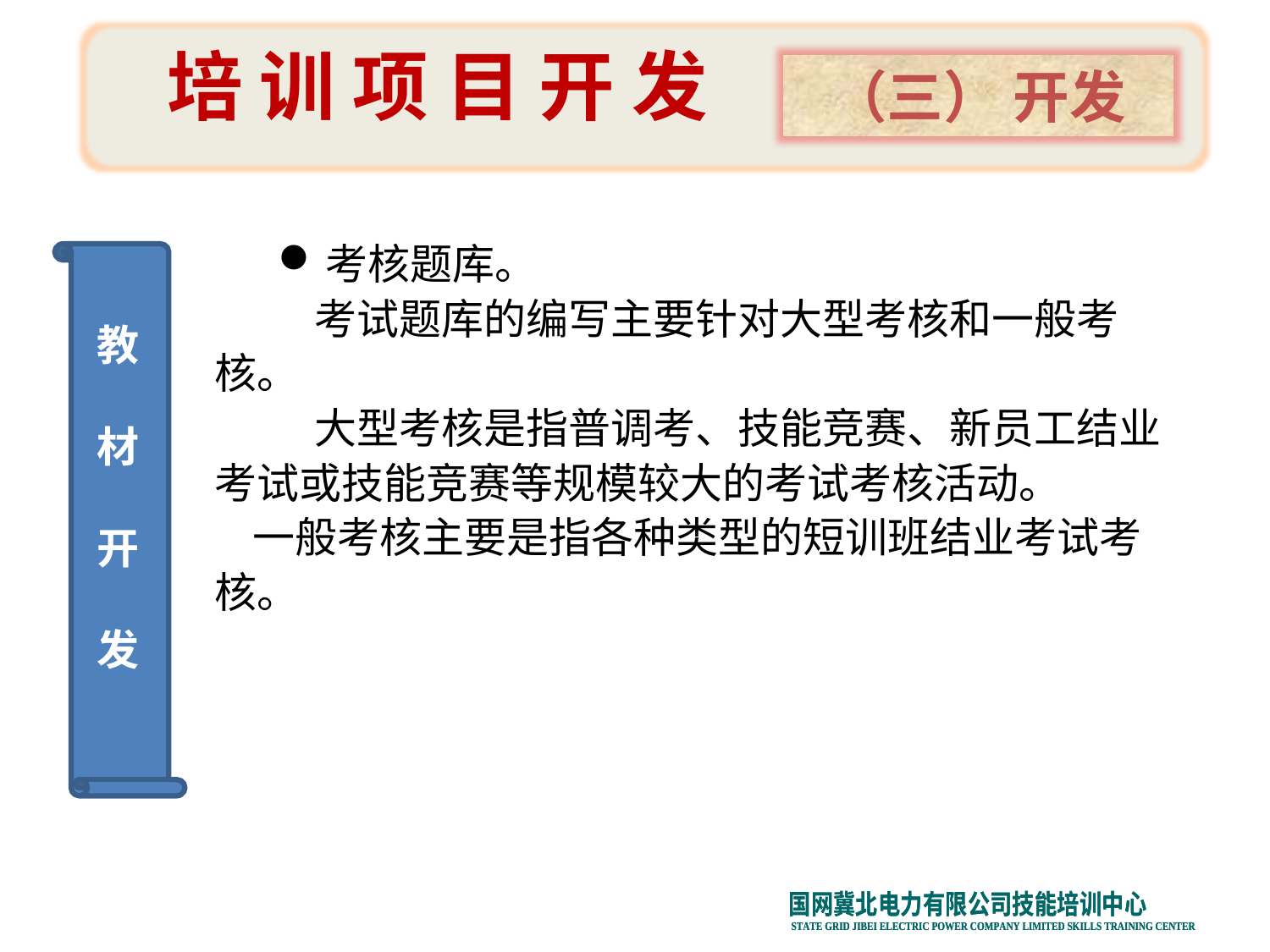

培 训 项 目 开 发
（三） 开发
考核题库。
考试题库的编写主要针对大型考核和一般考核。
大型考核是指普调考、技能竞赛、新员工结业考试或技能竞赛等规模较大的考试考核活动。
    一般考核主要是指各种类型的短训班结业考试考核。
某电信行业岗前培训计划

教

材

开

发